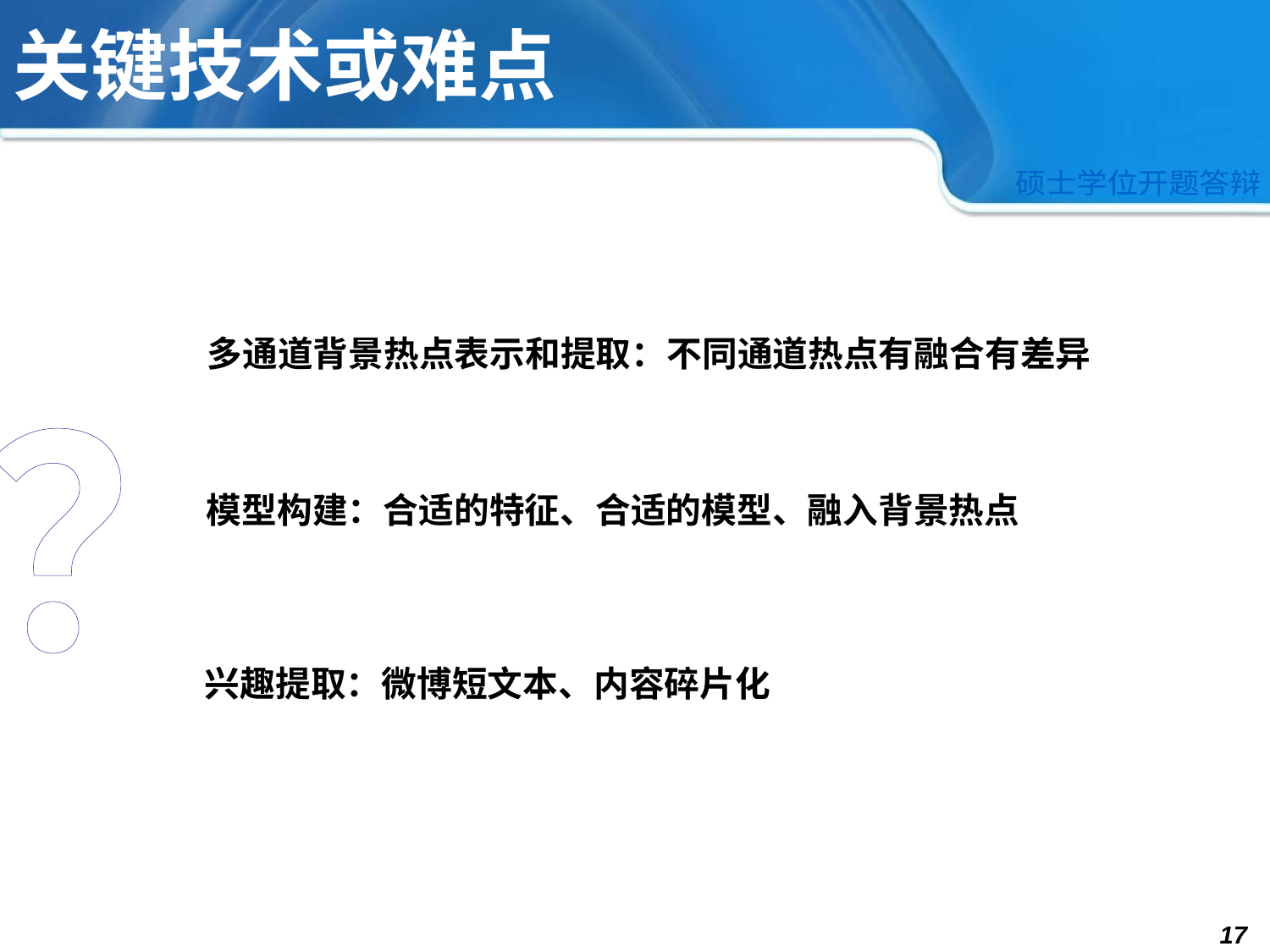

# 关键技术或难点
多通道背景热点表示和提取：不同通道热点有融合有差异
？
模型构建：合适的特征、合适的模型、融入背景热点
兴趣提取：微博短文本、内容碎片化
17